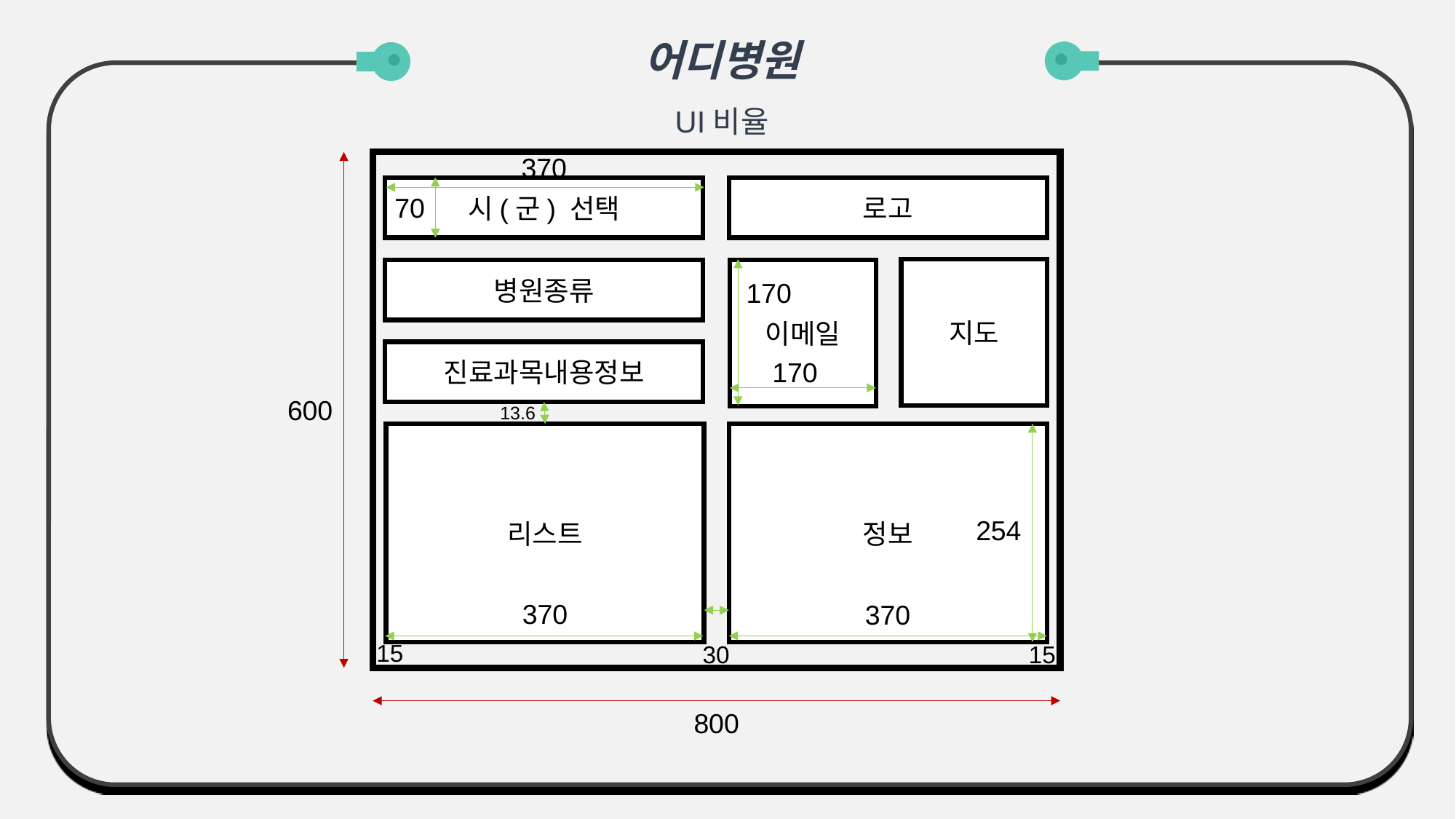

어디병원
UI비율

370

시(군) 선택
로고
70
지도
병원종류
이메일
170
진료과목내용정보
170
600
13.6
리스트
정보
254
370
370
15
30
15
800